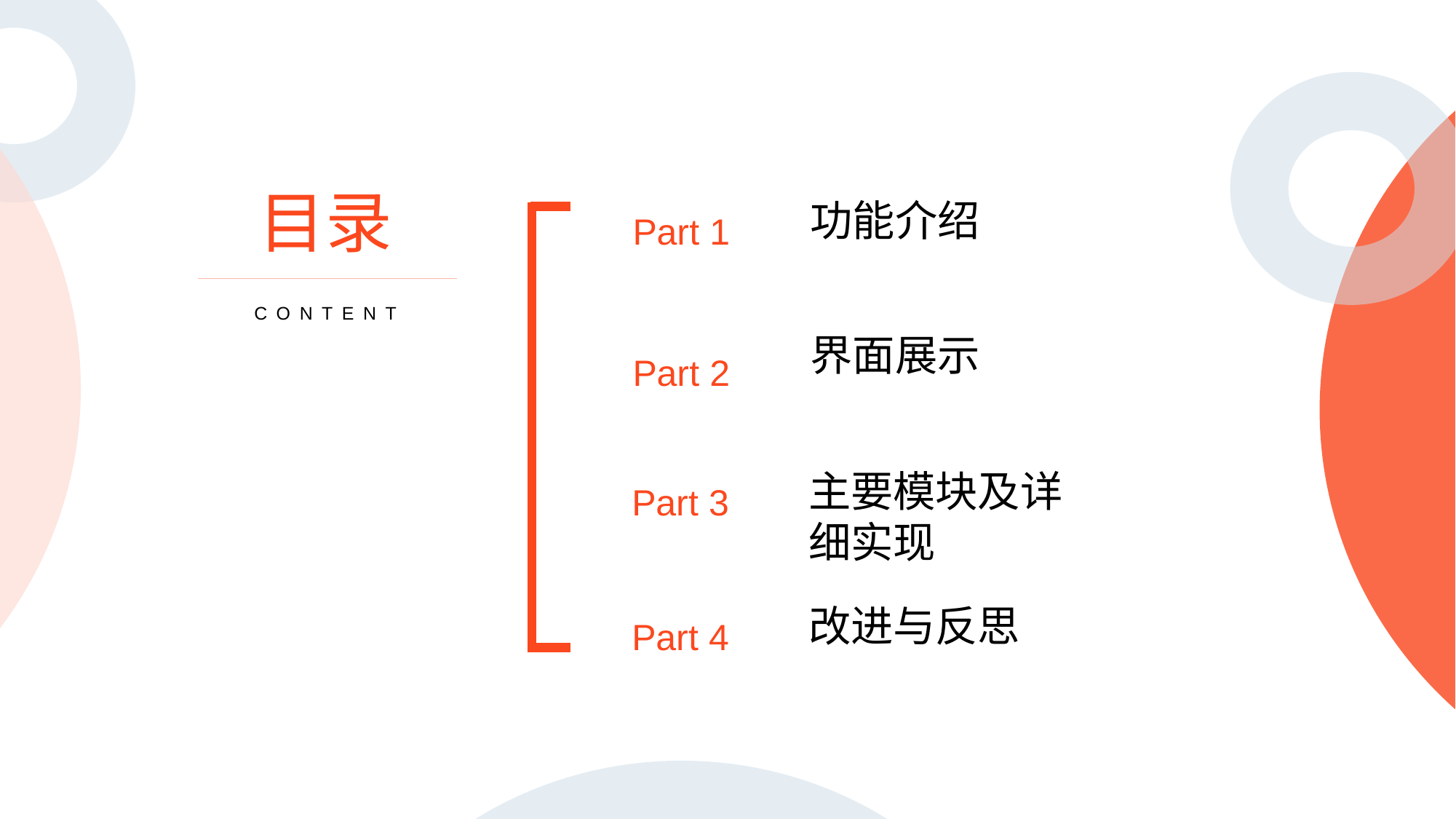

目录
Part 1
功能介绍
CONTENT
Part 2
界面展示
Part 3
主要模块及详细实现
Part 4
改进与反思